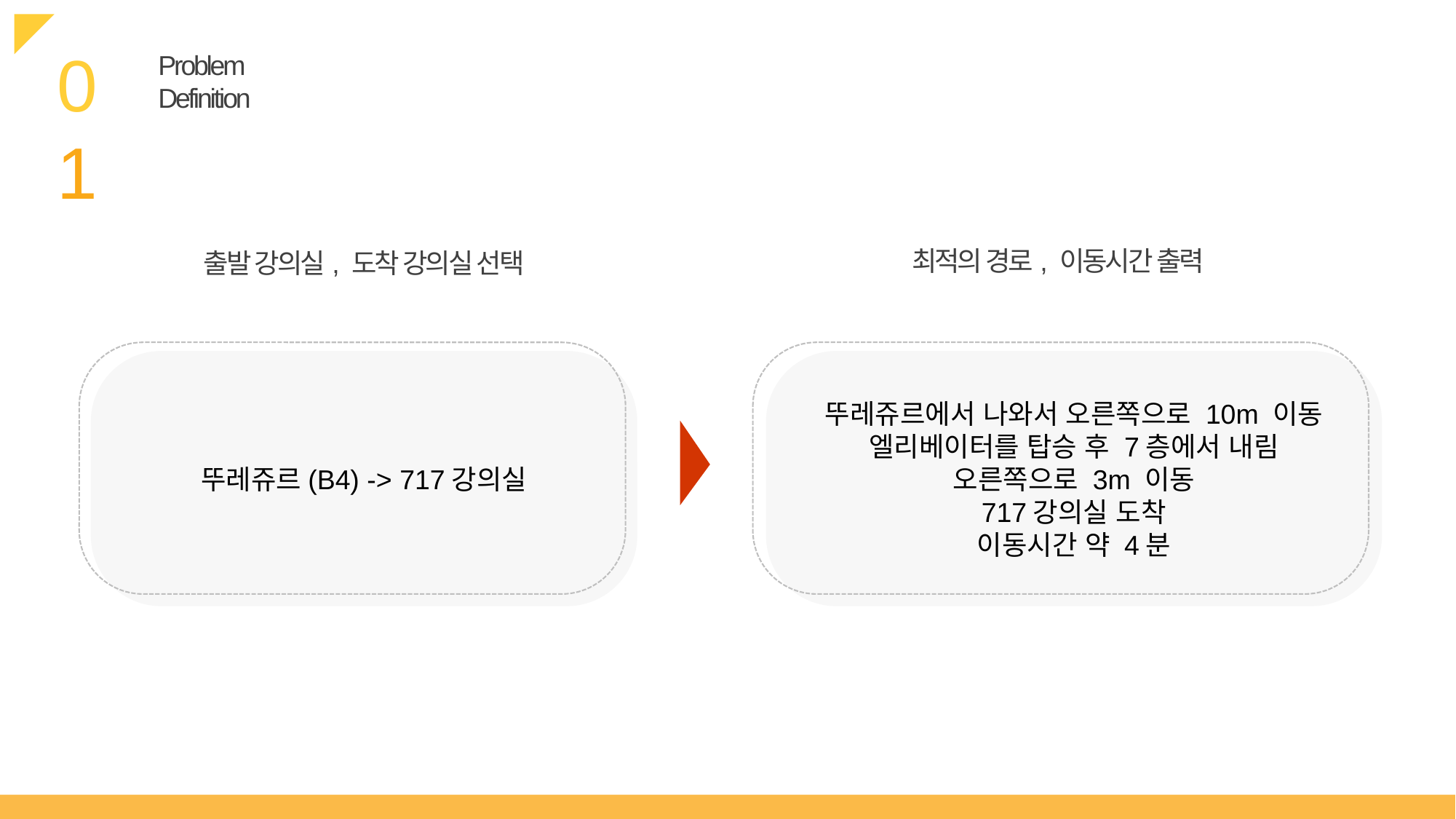

01
Problem
Definition
최적의 경로, 이동시간 출력
출발 강의실, 도착 강의실 선택

뚜레쥬르에서 나와서 오른쪽으로 10m 이동
엘리베이터를 탑승 후 7층에서 내림
오른쪽으로 3m 이동
717강의실 도착
이동시간 약 4분
뚜레쥬르(B4) -> 717강의실